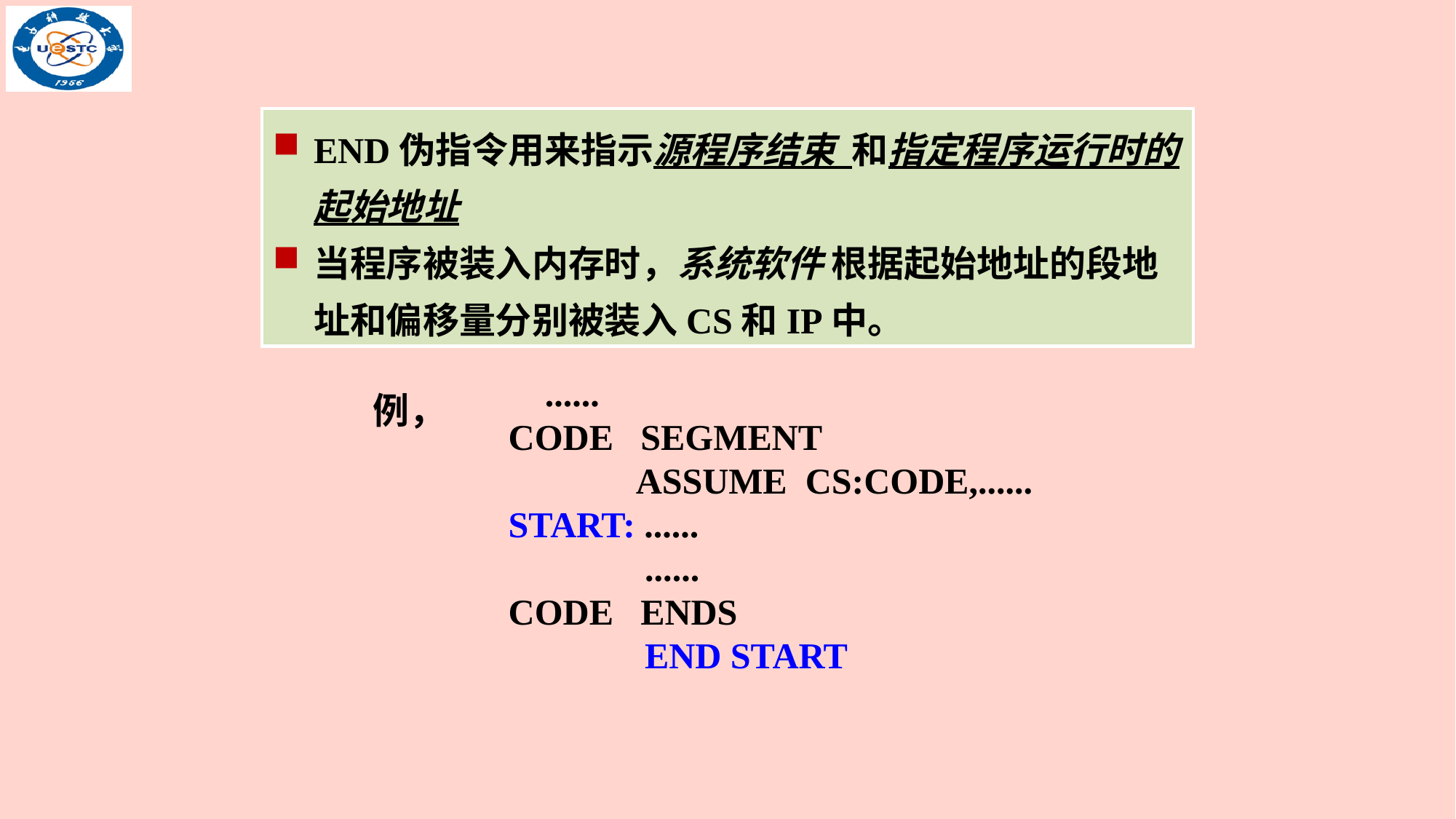

END伪指令用来指示源程序结束  和指定程序运行时的起始地址
当程序被装入内存时，系统软件 根据起始地址的段地址和偏移量分别被装入CS和IP中。
    ......
CODE   SEGMENT
              ASSUME  CS:CODE,......
START: ......
               ......
CODE   ENDS
               END START
例，